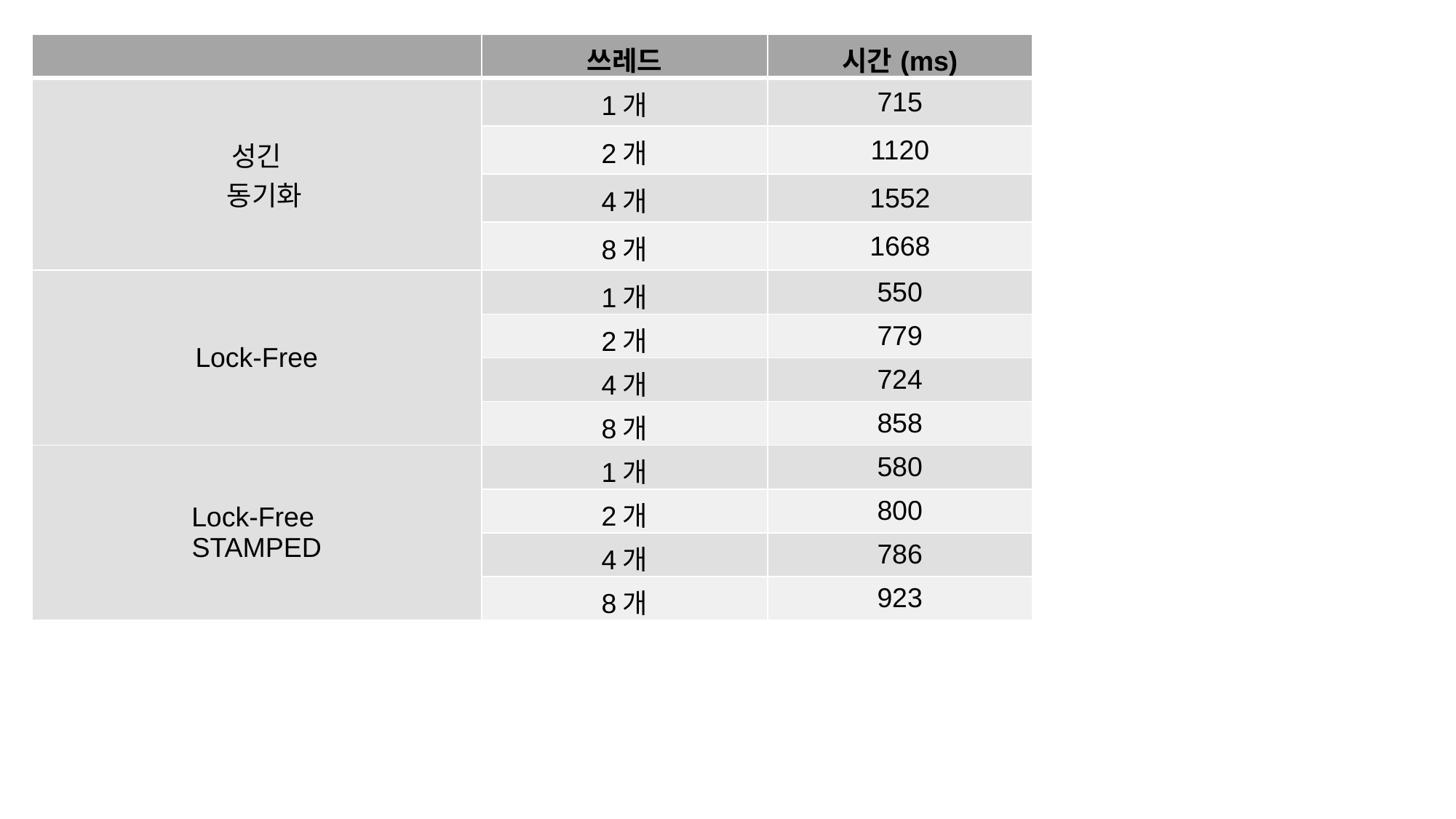

|  | 쓰레드 | 시간(ms) |
| --- | --- | --- |
| 성긴 동기화 | 1개 | 715 |
|  | 2개 | 1120 |
|  | 4개 | 1552 |
|  | 8개 | 1668 |
| Lock-Free | 1개 | 550 |
|  | 2개 | 779 |
|  | 4개 | 724 |
|  | 8개 | 858 |
| Lock-Free STAMPED | 1개 | 580 |
|  | 2개 | 800 |
|  | 4개 | 786 |
|  | 8개 | 923 |
<빵집 알고리즘>